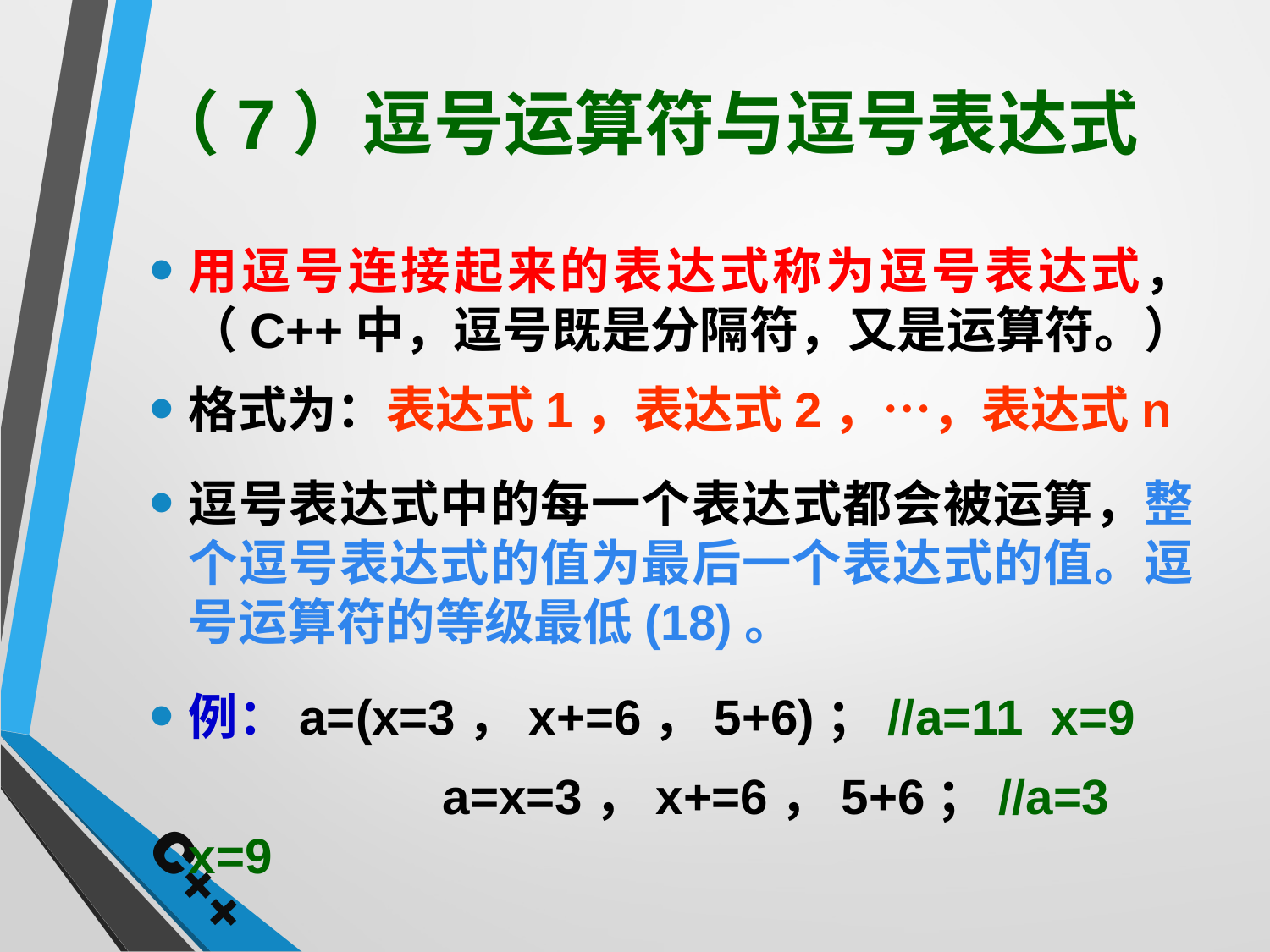

# （7）逗号运算符与逗号表达式
用逗号连接起来的表达式称为逗号表达式， （C++中，逗号既是分隔符，又是运算符。）
格式为：表达式1，表达式2，…，表达式n
逗号表达式中的每一个表达式都会被运算，整个逗号表达式的值为最后一个表达式的值。逗号运算符的等级最低(18)。
例：a=(x=3，x+=6，5+6)；//a=11  x=9
			a=x=3，x+=6，5+6；//a=3  x=9